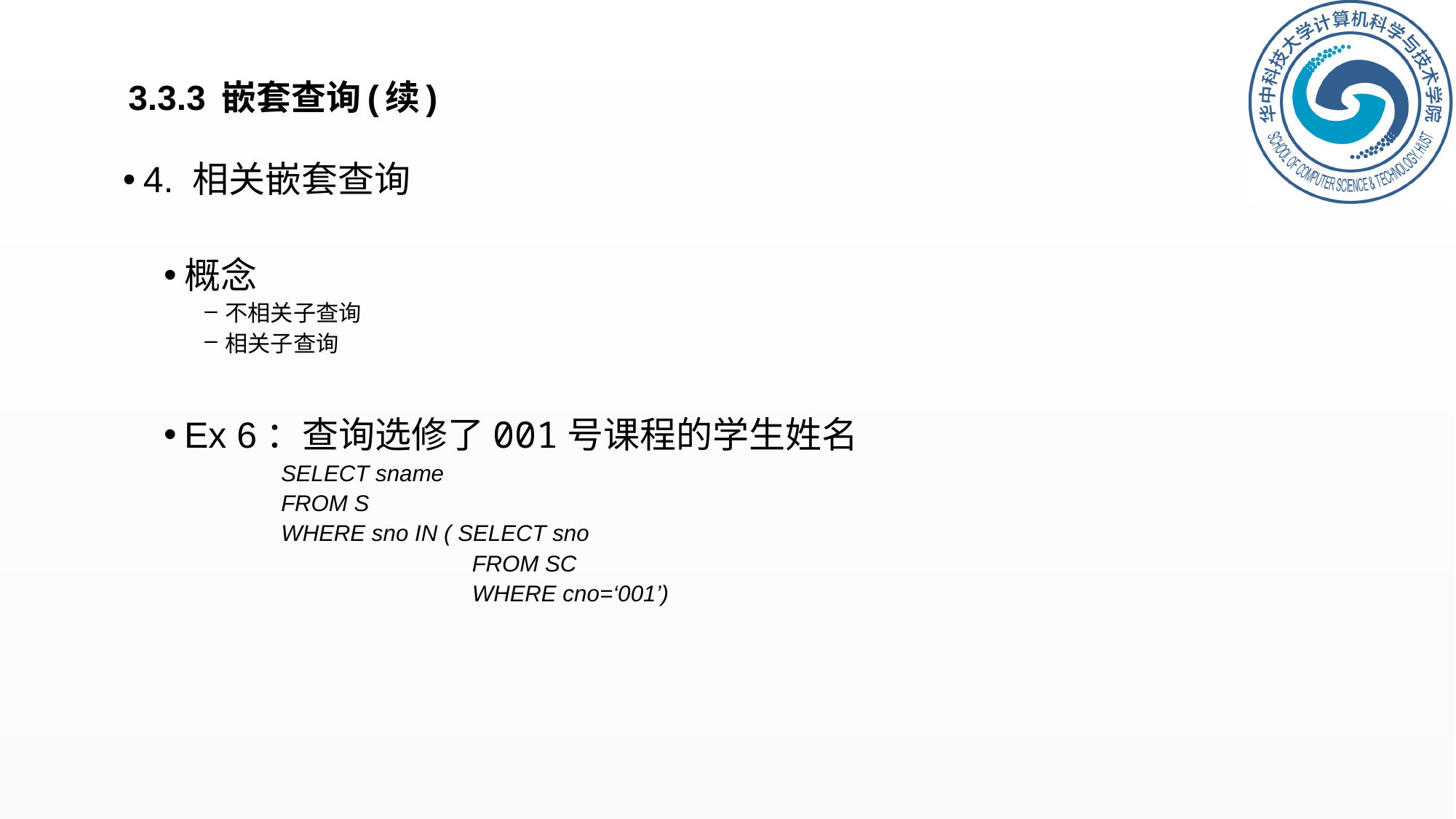

# 3.3.3 嵌套查询(续)
4. 相关嵌套查询

概念
不相关子查询
相关子查询

Ex 6：查询选修了001号课程的学生姓名
            SELECT sname
            FROM S
            WHERE sno IN ( SELECT sno
                                          FROM SC
                                          WHERE cno=‘001’)